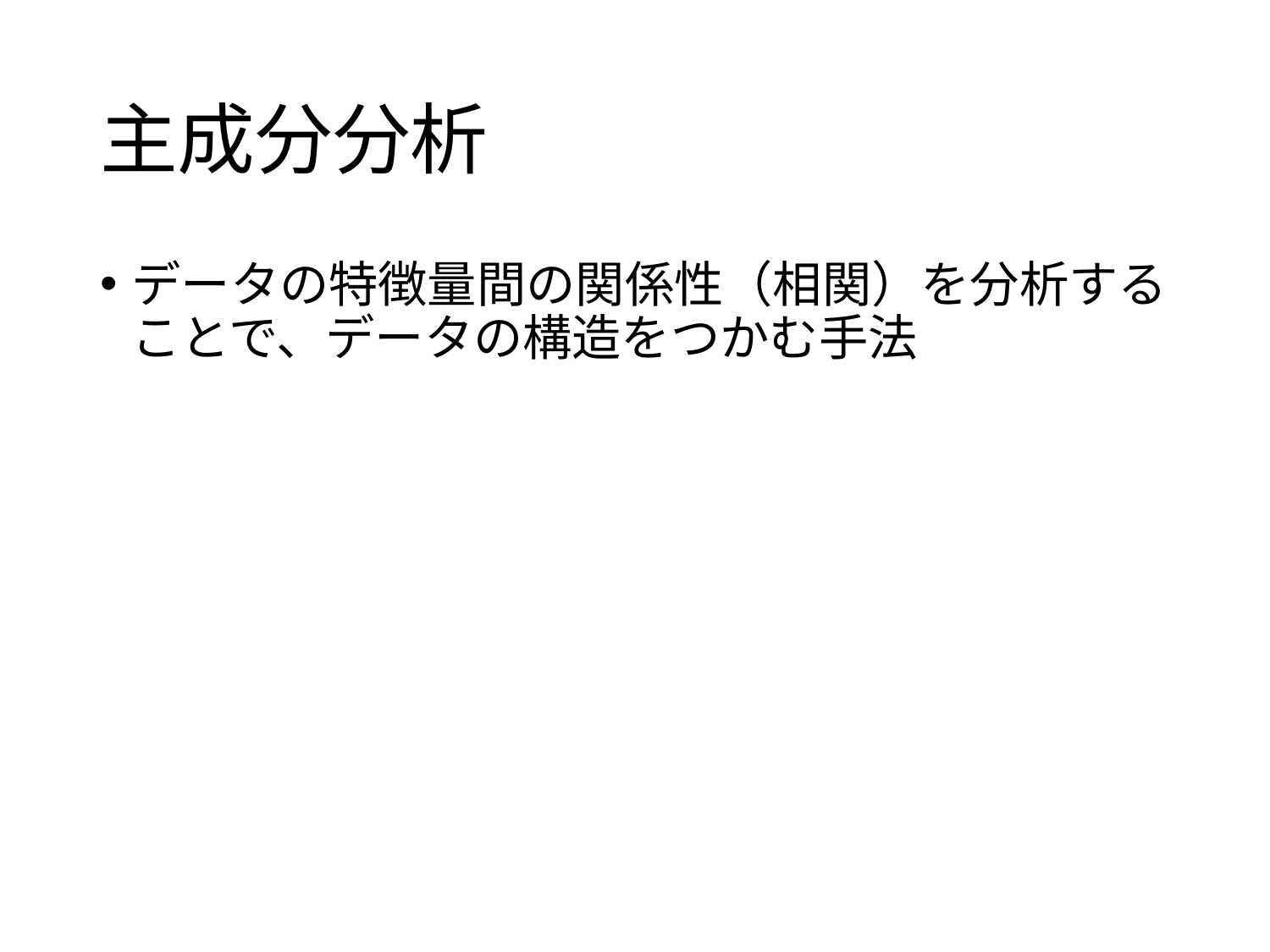

# 主成分分析
データの特徴量間の関係性（相関）を分析することで、データの構造をつかむ手法